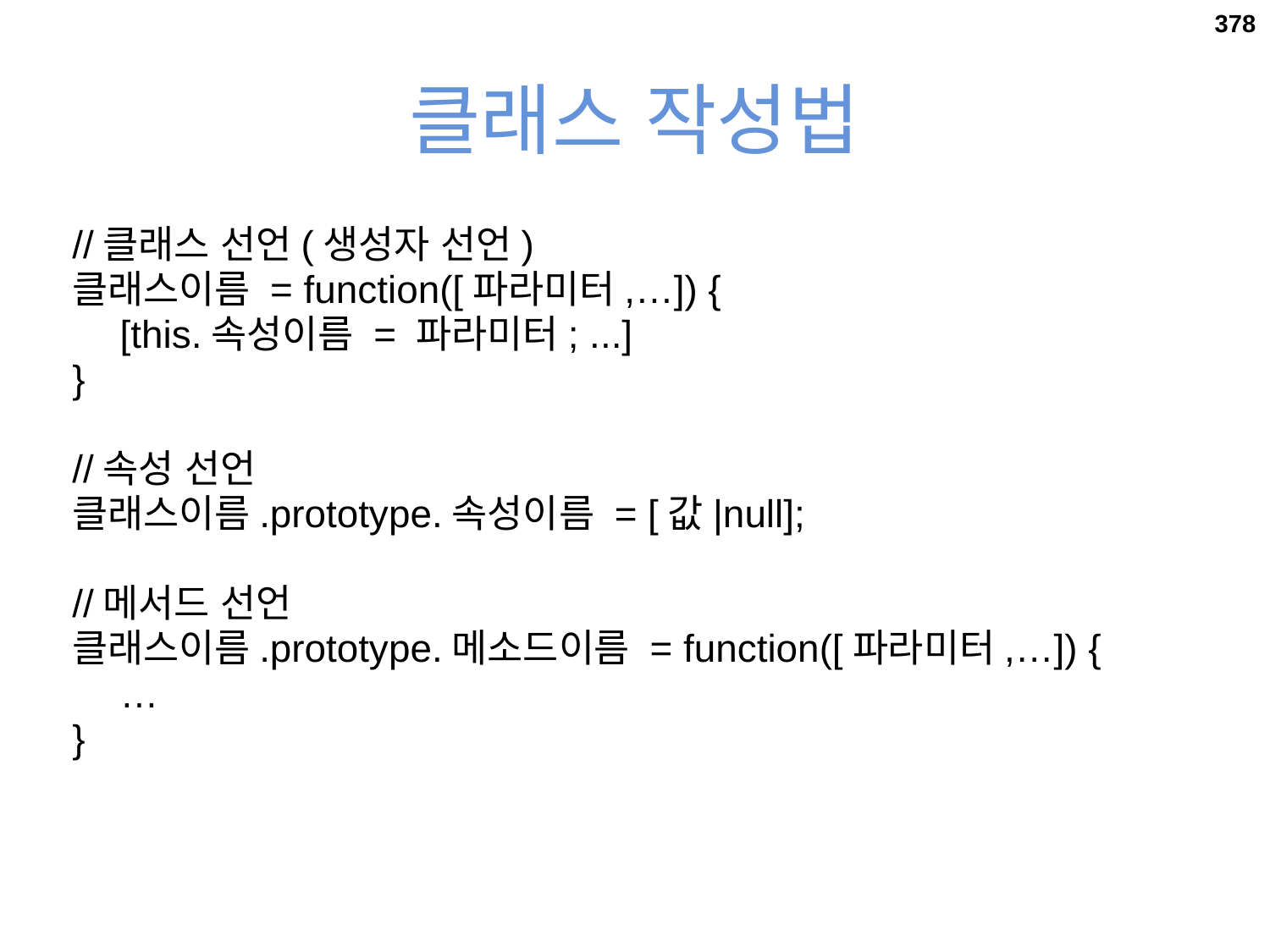

378
# 클래스 작성법
//클래스 선언(생성자 선언)
클래스이름 = function([파라미터,…]) {
	[this.속성이름 = 파라미터; ...]
}

//속성 선언
클래스이름.prototype.속성이름 = [값|null];

//메서드 선언
클래스이름.prototype.메소드이름 = function([파라미터,…]) {
	…
}